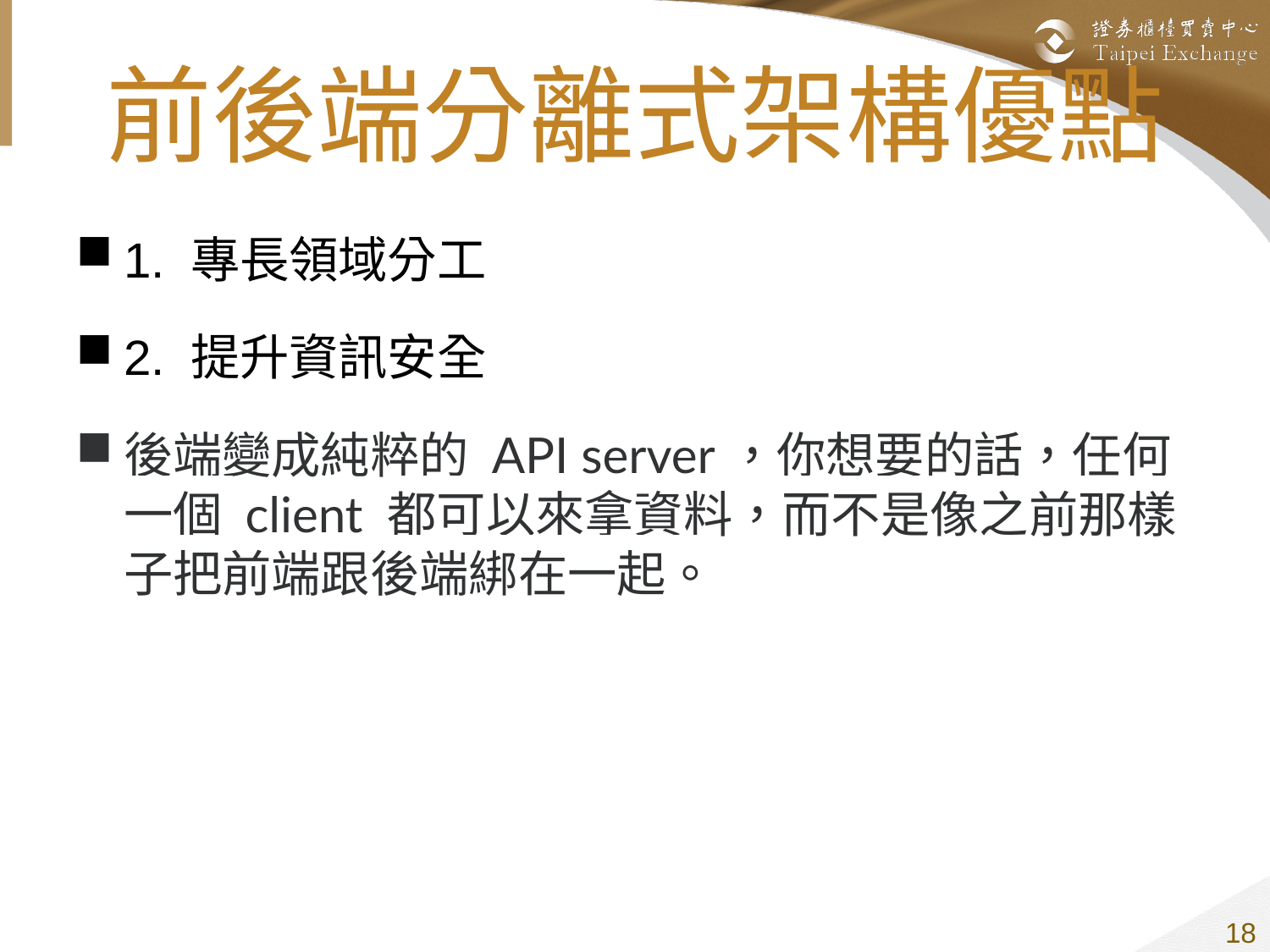

# 前後端分離式架構優點
1. 專長領域分工
2. 提升資訊安全
後端變成純粹的 API server，你想要的話，任何一個 client 都可以來拿資料，而不是像之前那樣子把前端跟後端綁在一起。